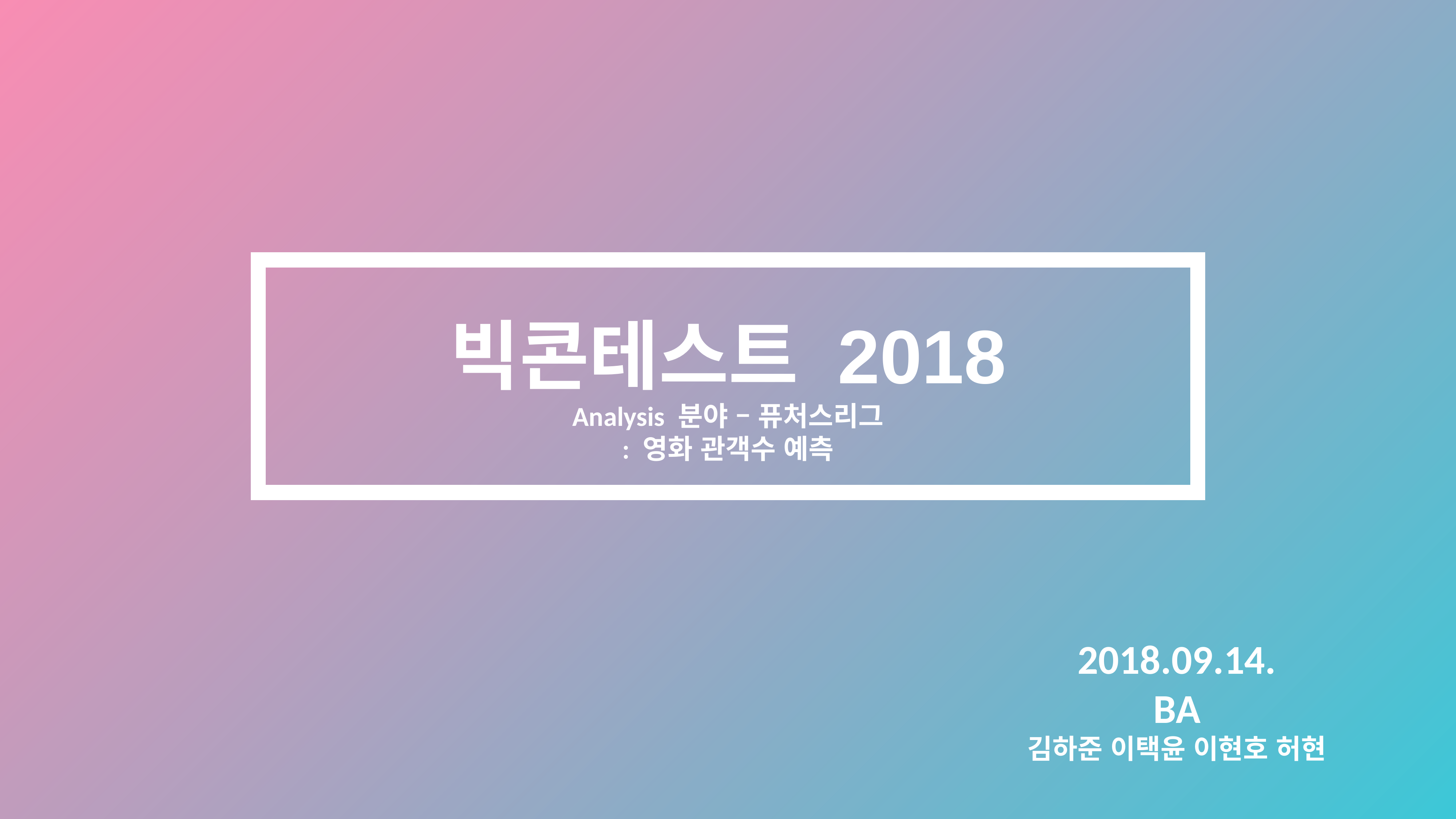

빅콘테스트 2018
Analysis 분야 – 퓨처스리그
: 영화 관객수 예측
2018.09.14.
BA
김하준 이택윤 이현호 허현